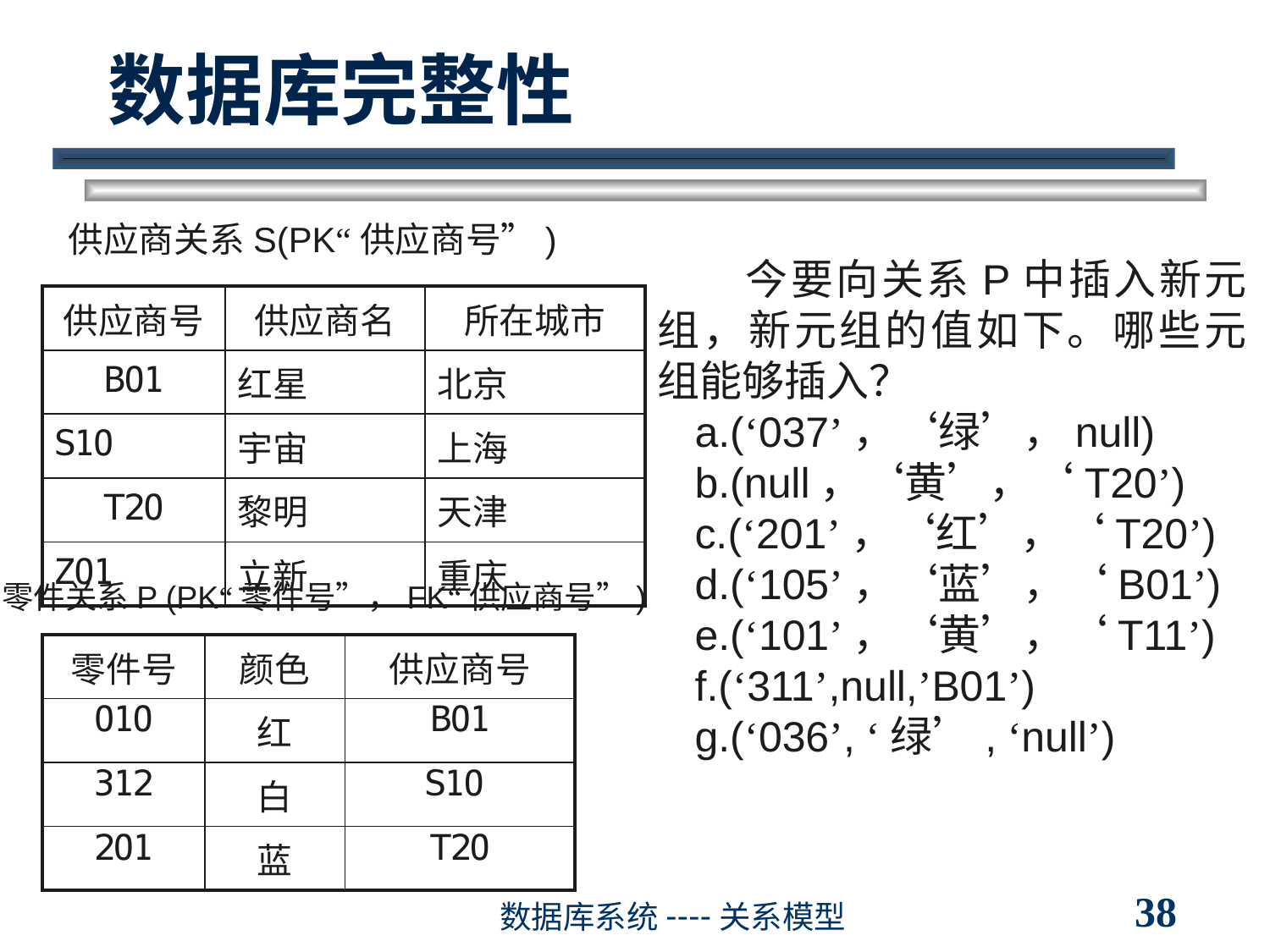

# 数据库完整性
供应商关系S(PK“供应商号”)
   今要向关系P中插入新元组，新元组的值如下。哪些元组能够插入？
a.(‘037’，‘绿’，null)
b.(null，‘黄’，‘T20’)
c.(‘201’，‘红’，‘T20’)
d.(‘105’，‘蓝’，‘B01’)
e.(‘101’，‘黄’，‘T11’)
f.(‘311’,null,’B01’)
g.(‘036’, ‘绿’, ‘null’)
| 供应商号 | 供应商名 | 所在城市 |
| --- | --- | --- |
| B01 | 红星 | 北京 |
| S10 | 宇宙 | 上海 |
| T20 | 黎明 | 天津 |
| Z01 | 立新 | 重庆 |
零件关系P (PK“零件号”，FK“供应商号”)
| 零件号 | 颜色 | 供应商号 |
| --- | --- | --- |
| 010 | 红 | B01 |
| 312 | 白 | S10 |
| 201 | 蓝 | T20 |
38
数据库系统----关系模型